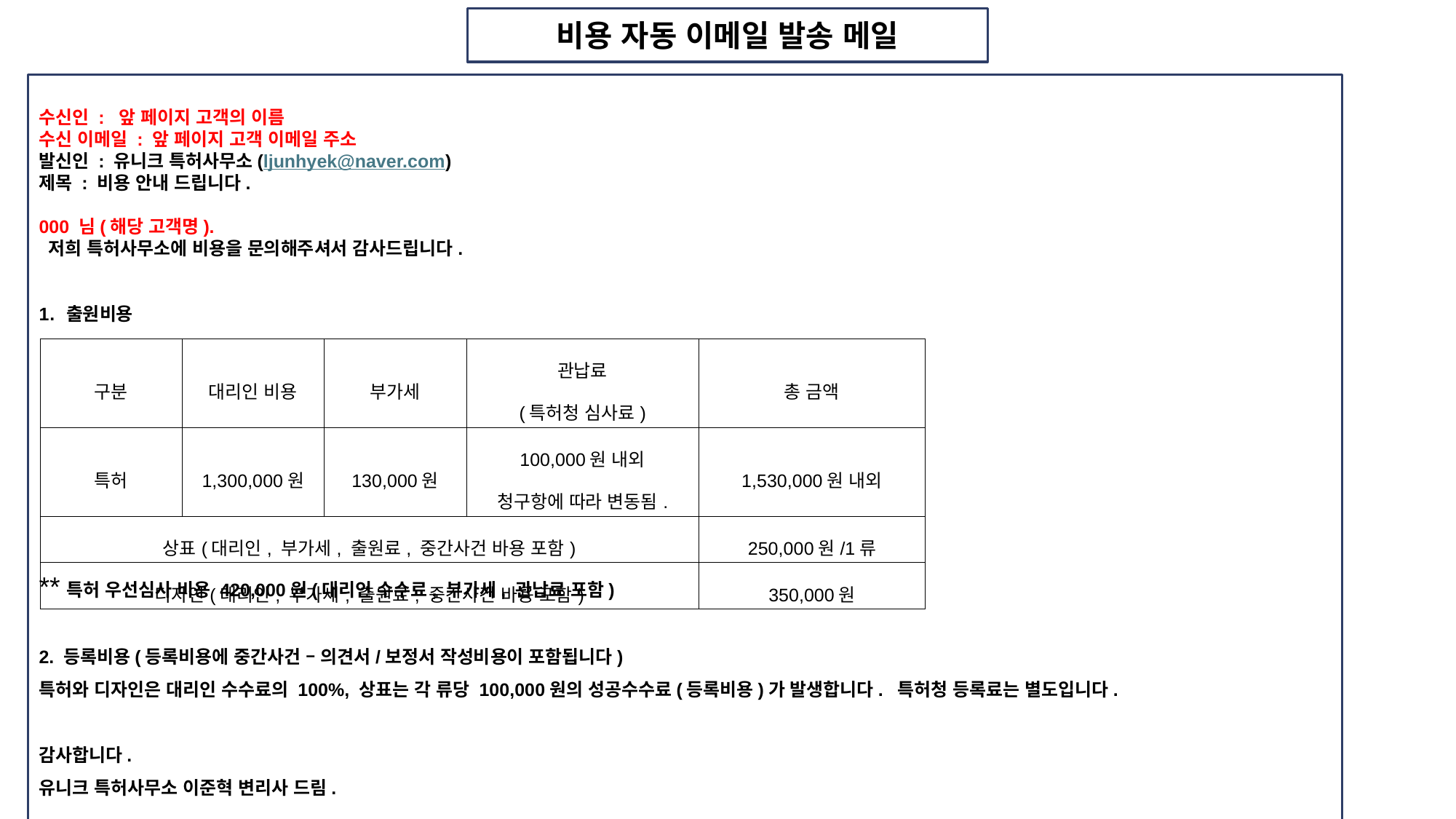

비용 자동 이메일 발송 메일
수신인 :  앞 페이지 고객의 이름
수신 이메일 : 앞 페이지 고객 이메일 주소
발신인 : 유니크 특허사무소(ljunhyek@naver.com)
제목 : 비용 안내 드립니다.

000 님(해당 고객명).
 저희 특허사무소에 비용을 문의해주셔서 감사드립니다.

출원비용

**특허 우선심사 비용 420,000원(대리인 수수료, 부가세, 관납료 포함)

2. 등록비용(등록비용에 중간사건 – 의견서/보정서 작성비용이 포함됩니다)
특허와 디자인은 대리인 수수료의 100%, 상표는 각 류당 100,000원의 성공수수료(등록비용)가 발생합니다.  특허청 등록료는 별도입니다.

감사합니다.
유니크 특허사무소 이준혁 변리사 드림.
| 구분 | 대리인 비용 | 부가세 | 관납료 (특허청 심사료) | 총 금액 |
| --- | --- | --- | --- | --- |
| 특허 | 1,300,000원 | 130,000원 | 100,000원 내외 청구항에 따라 변동됨. | 1,530,000원 내외 |
| 상표(대리인, 부가세, 출원료, 중간사건 바용 포함) |  |  |  | 250,000원/1류 |
| 디자인(대리인, 부가세, 출원료, 중간사건 바용 포함) |  |  |  | 350,000원 |